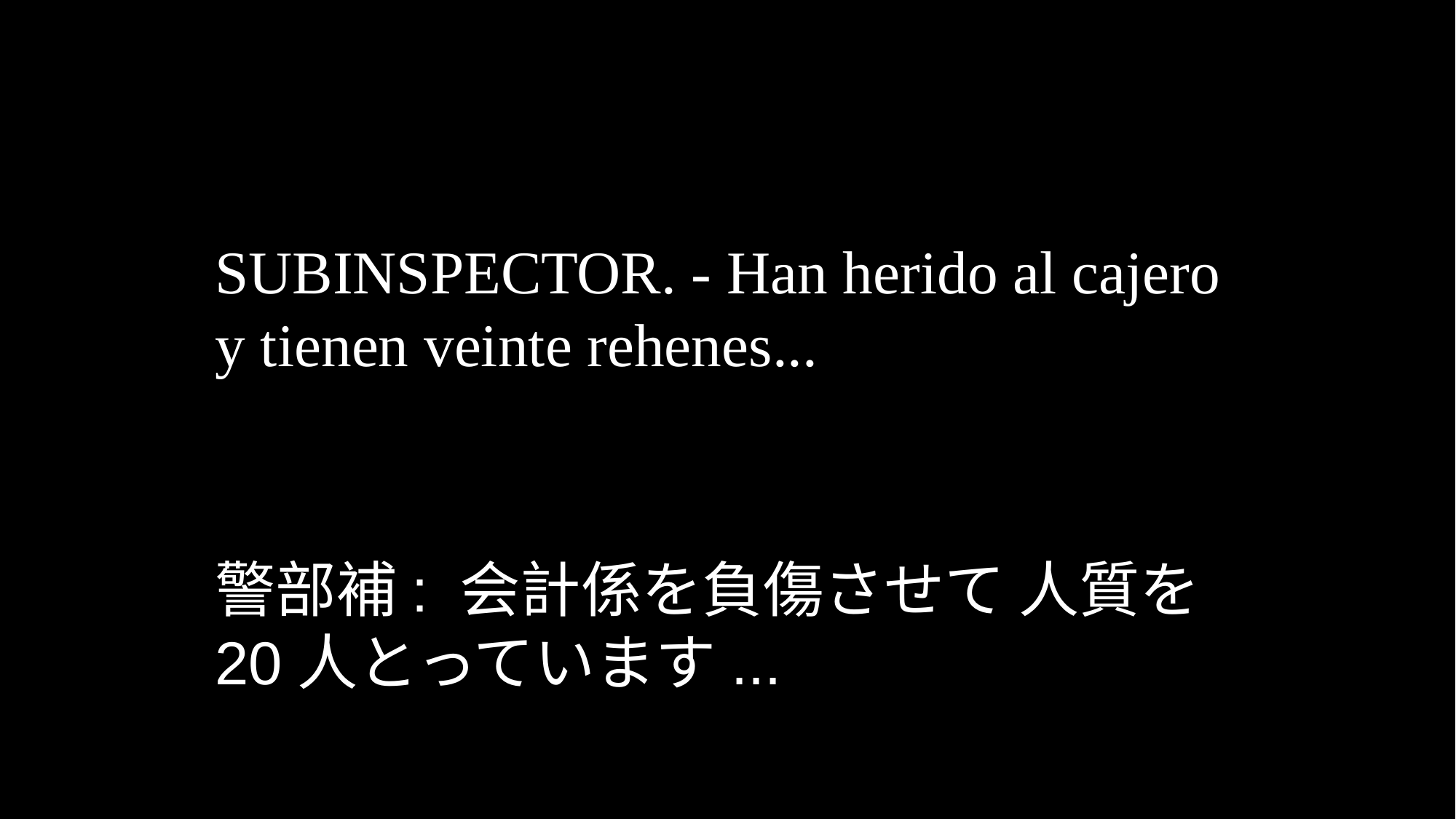

SUBINSPECTOR. - Han herido al cajero y tienen veinte rehenes...

警部補: 会計係を負傷させて 人質を20人とっています...